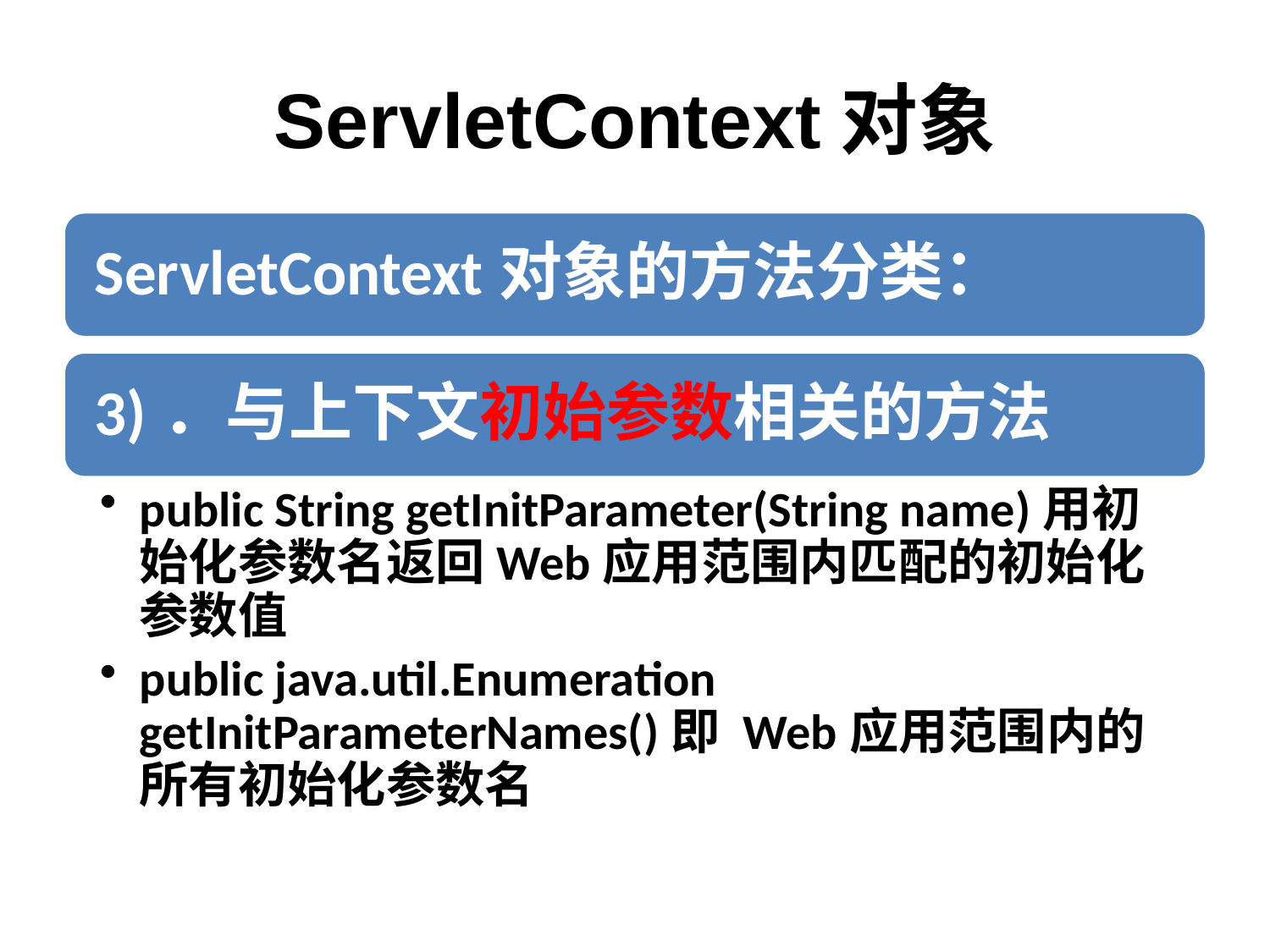

ServletContext对象
ServletContext对象的方法分类：
3)．与上下文初始参数相关的方法
public String getInitParameter(String name)用初始化参数名返回Web应用范围内匹配的初始化参数值
public java.util.Enumeration getInitParameterNames()即 Web应用范围内的所有初始化参数名